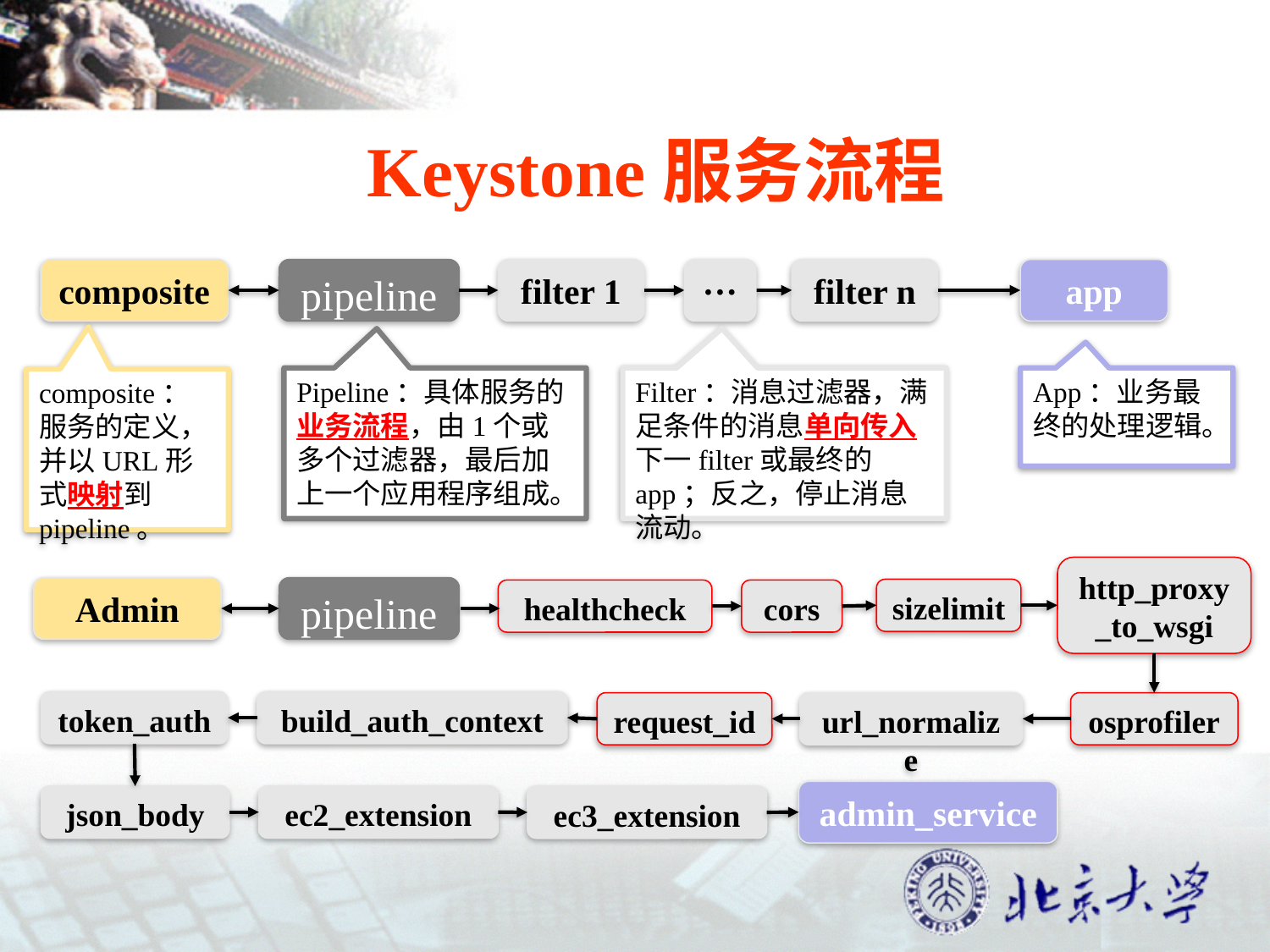

Keystone服务流程
composite
composite：服务的定义，并以URL形式映射到pipeline。
pipeline
Pipeline：具体服务的业务流程，由1个或多个过滤器，最后加上一个应用程序组成。
filter 1
···
Filter：消息过滤器，满足条件的消息单向传入下一filter或最终的app；反之，停止消息流动。
filter n
app
App：业务最终的处理逻辑。
http_proxy_to_wsgi
Admin
pipeline
sizelimit
healthcheck
cors
token_auth
build_auth_context
request_id
url_normalize
osprofiler
admin_service
json_body
ec2_extension
ec3_extension